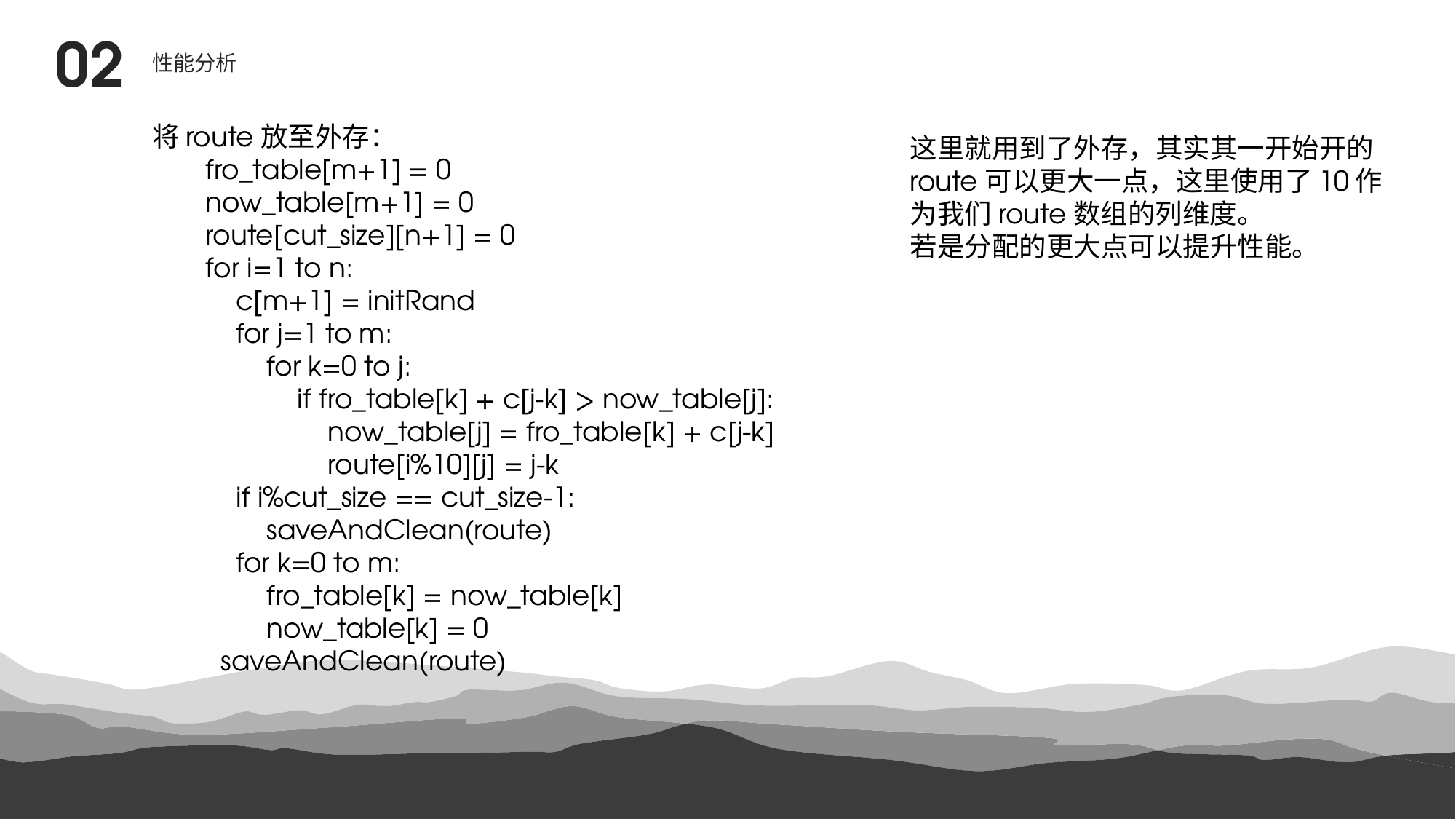

02
性能分析
将route放至外存：
       fro_table[m+1] = 0
       now_table[m+1] = 0
       route[cut_size][n+1] = 0
       for i=1 to n:
           c[m+1] = initRand
           for j=1 to m:
               for k=0 to j:
                   if fro_table[k] + c[j-k] > now_table[j]:
                       now_table[j] = fro_table[k] + c[j-k]
                       route[i%10][j] = j-k
           if i%cut_size == cut_size-1:
               saveAndClean(route)
           for k=0 to m:
               fro_table[k] = now_table[k]
               now_table[k] = 0
         saveAndClean(route)

这里就用到了外存，其实其一开始开的route可以更大一点，这里使用了10作为我们route数组的列维度。
若是分配的更大点可以提升性能。